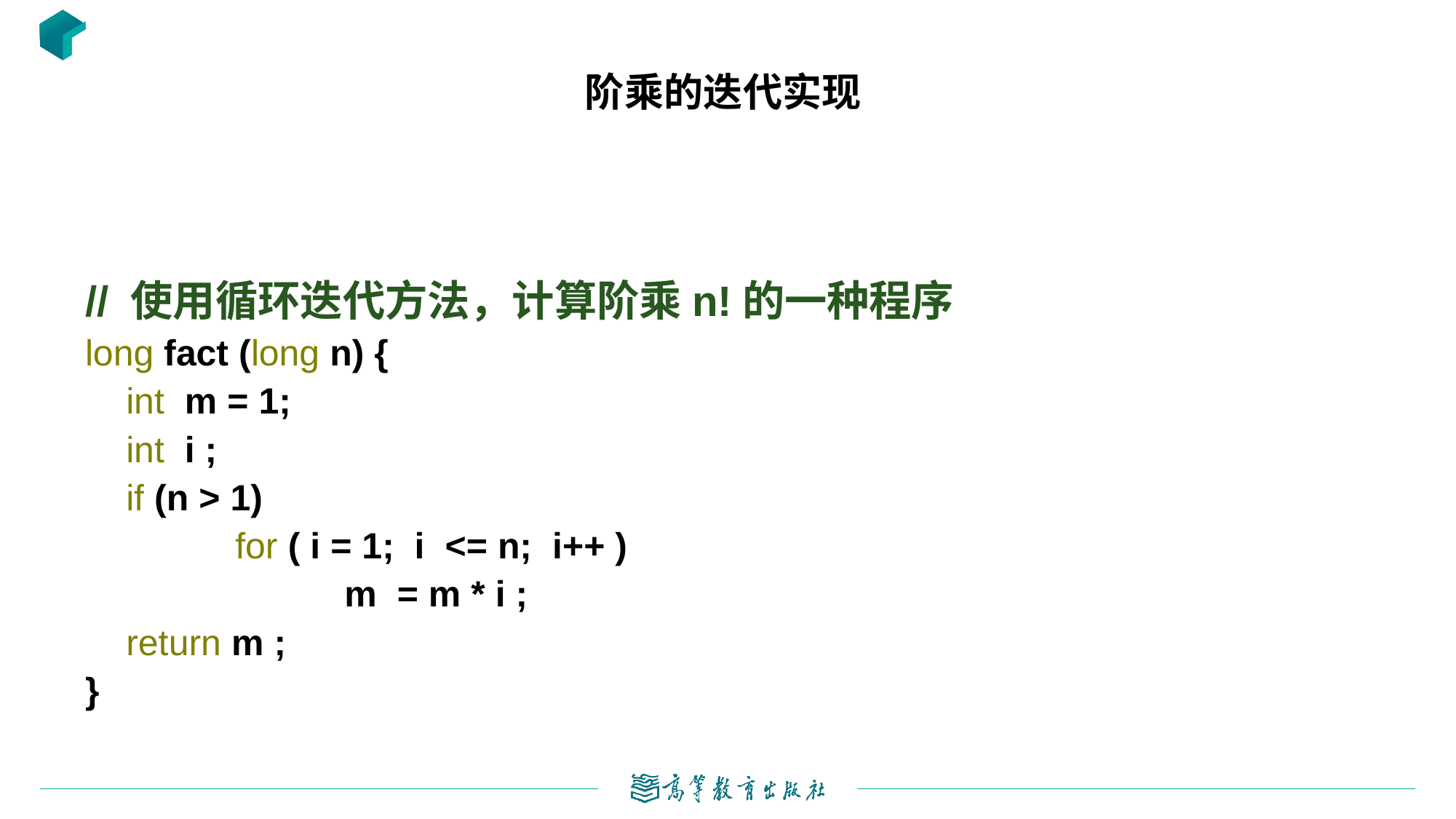

# 阶乘的迭代实现

// 使用循环迭代方法，计算阶乘n!的一种程序
long fact (long n) {
	int  m = 1;
	int  i ;
	if (n > 1)
		for ( i = 1;  i  <= n;  i++ )
			m  = m * i ;
	return m ;
}